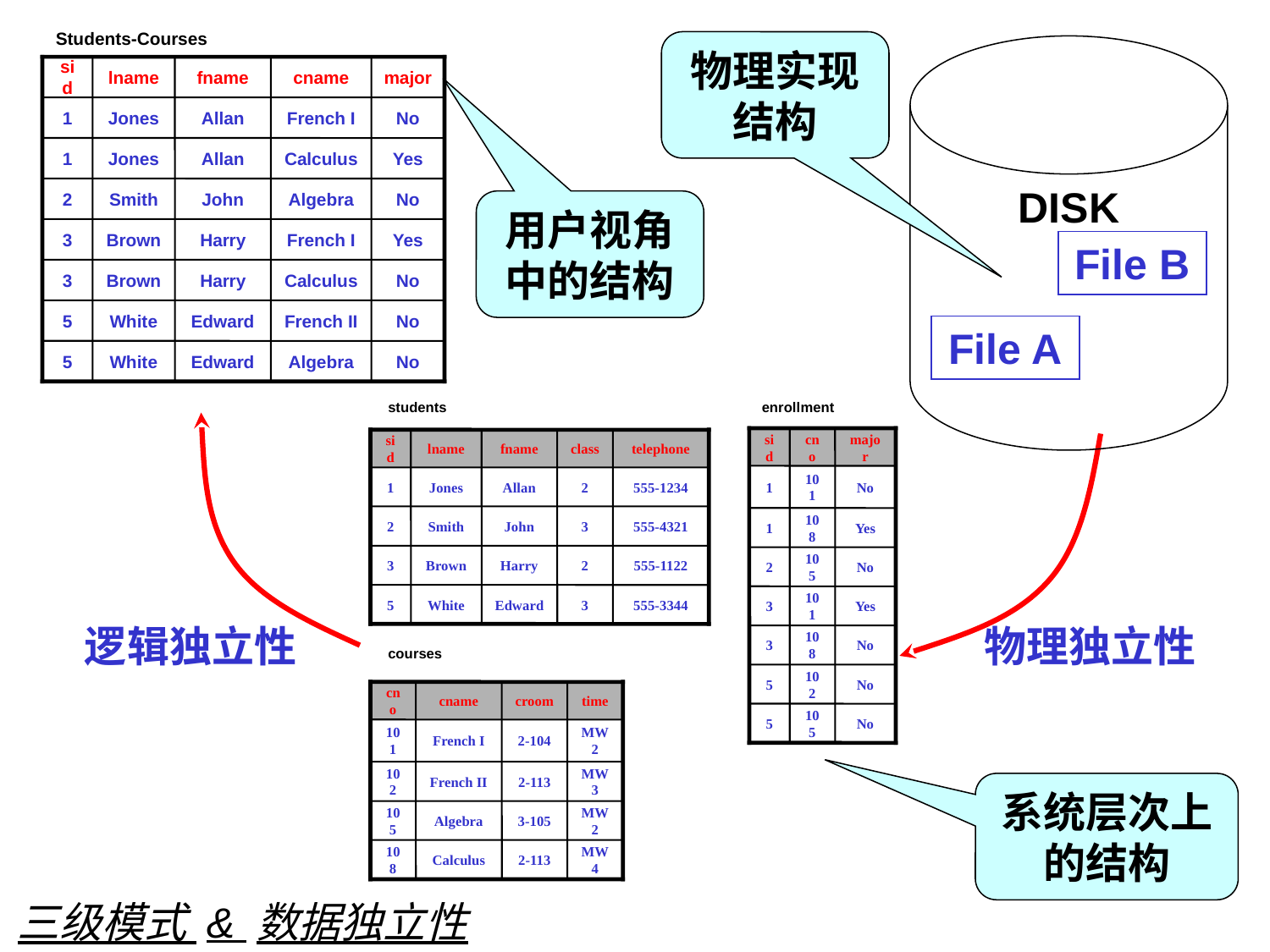

Students-Courses
sid

lname

fname

cname

major

1

Jones
Allan
French I
No
1

Jones
Allan
Calculus
Yes
2

Smith
John
Algebra
No
3

Brown
Harry
French I
Yes
3

Brown
Harry
Calculus
No
5

White
Edward
French II
No
5

White
Edward
Algebra
No

用户视角中的结构
物理实现结构
DISK

File B
File A
students
enrollment
sid

cno

major

sid

lname

fname

class

telephone

1

101
No
1

Jones
Allan
2
555-1234
2

Smith
John
3
555-4321
1

108
Yes
3

Brown
Harry
2
555-1122
2

105
No
5

White
Edward
3
555-3344
3

101
Yes

3

108
No
courses
5

102
No
cno

cname

croom

time

5

105
No
101

French I
2-104
MW2

102

French II
2-113
MW3
105

Algebra
3-105
MW2
108

Calculus
2-113
MW4

系统层次上的结构

逻辑独立性
物理独立性
三级模式 & 数据独立性